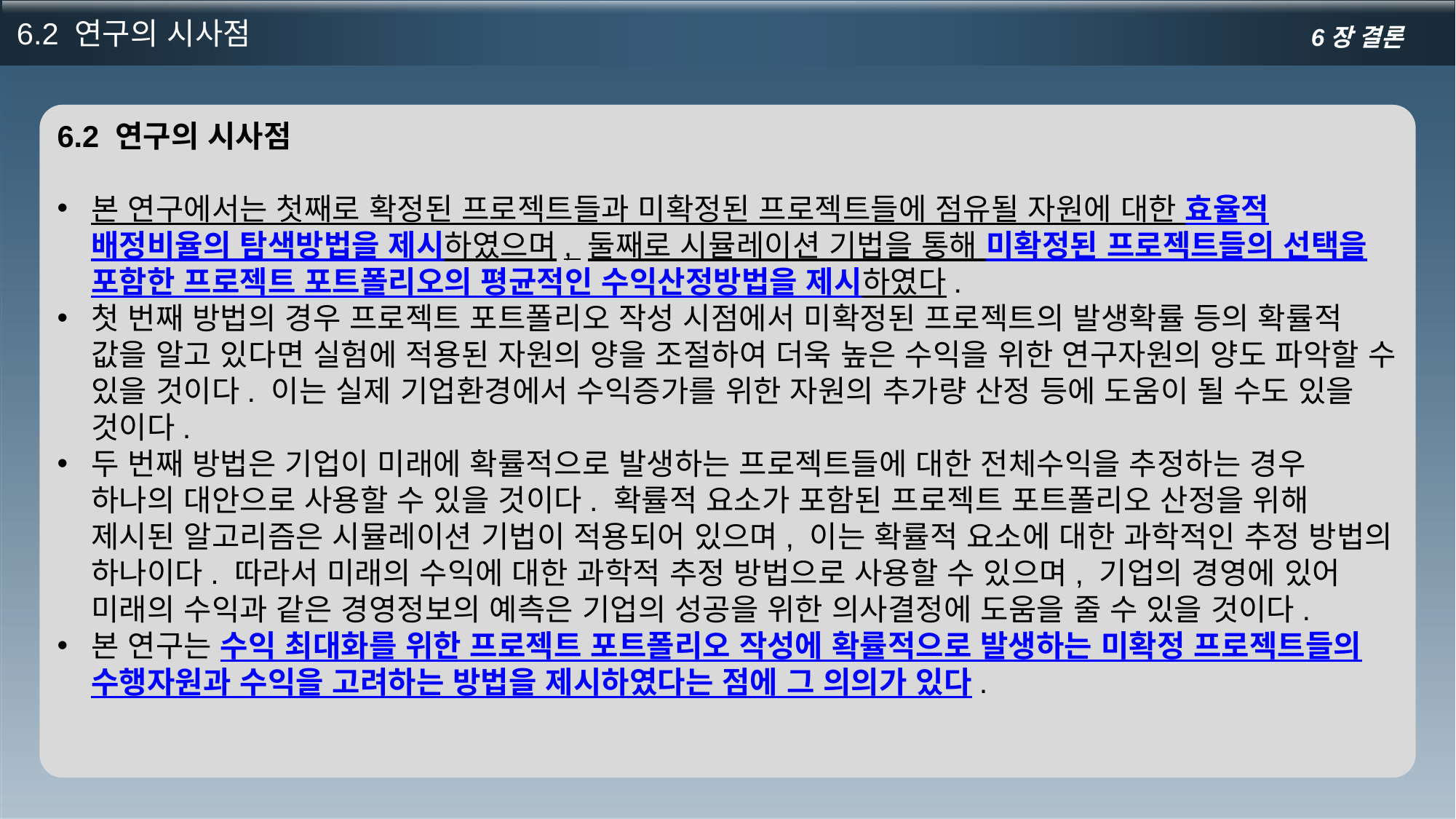

6.2 연구의 시사점
6장 결론
6.2 연구의 시사점

본 연구에서는 첫째로 확정된 프로젝트들과 미확정된 프로젝트들에 점유될 자원에 대한 효율적 배정비율의 탐색방법을 제시하였으며, 둘째로 시뮬레이션 기법을 통해 미확정된 프로젝트들의 선택을 포함한 프로젝트 포트폴리오의 평균적인 수익산정방법을 제시하였다.
첫 번째 방법의 경우 프로젝트 포트폴리오 작성 시점에서 미확정된 프로젝트의 발생확률 등의 확률적 값을 알고 있다면 실험에 적용된 자원의 양을 조절하여 더욱 높은 수익을 위한 연구자원의 양도 파악할 수 있을 것이다. 이는 실제 기업환경에서 수익증가를 위한 자원의 추가량 산정 등에 도움이 될 수도 있을 것이다.
두 번째 방법은 기업이 미래에 확률적으로 발생하는 프로젝트들에 대한 전체수익을 추정하는 경우 하나의 대안으로 사용할 수 있을 것이다. 확률적 요소가 포함된 프로젝트 포트폴리오 산정을 위해 제시된 알고리즘은 시뮬레이션 기법이 적용되어 있으며, 이는 확률적 요소에 대한 과학적인 추정 방법의 하나이다. 따라서 미래의 수익에 대한 과학적 추정 방법으로 사용할 수 있으며, 기업의 경영에 있어 미래의 수익과 같은 경영정보의 예측은 기업의 성공을 위한 의사결정에 도움을 줄 수 있을 것이다.
본 연구는 수익 최대화를 위한 프로젝트 포트폴리오 작성에 확률적으로 발생하는 미확정 프로젝트들의 수행자원과 수익을 고려하는 방법을 제시하였다는 점에 그 의의가 있다.